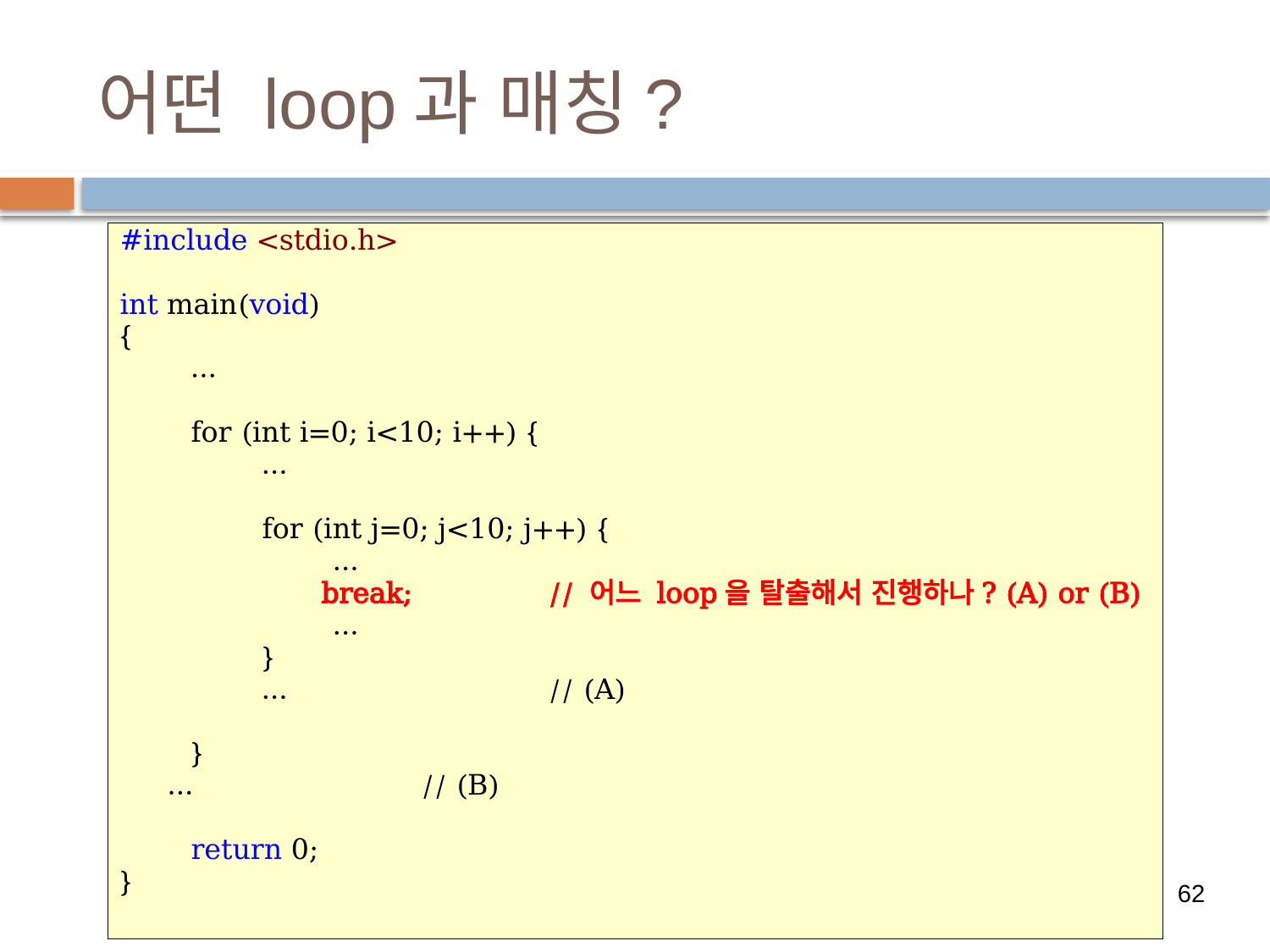

# 어떤 loop과 매칭?
#include <stdio.h>

int main(void)
{
        …

        for (int i=0; i<10; i++) {
                …

                for (int j=0; j<10; j++) {
                        …
		   break;   	// 어느 loop을 탈출해서 진행하나? (A) or (B)
                        …
                }
                … 		// (A)

        }
	…		// (B)

        return 0;
}

62